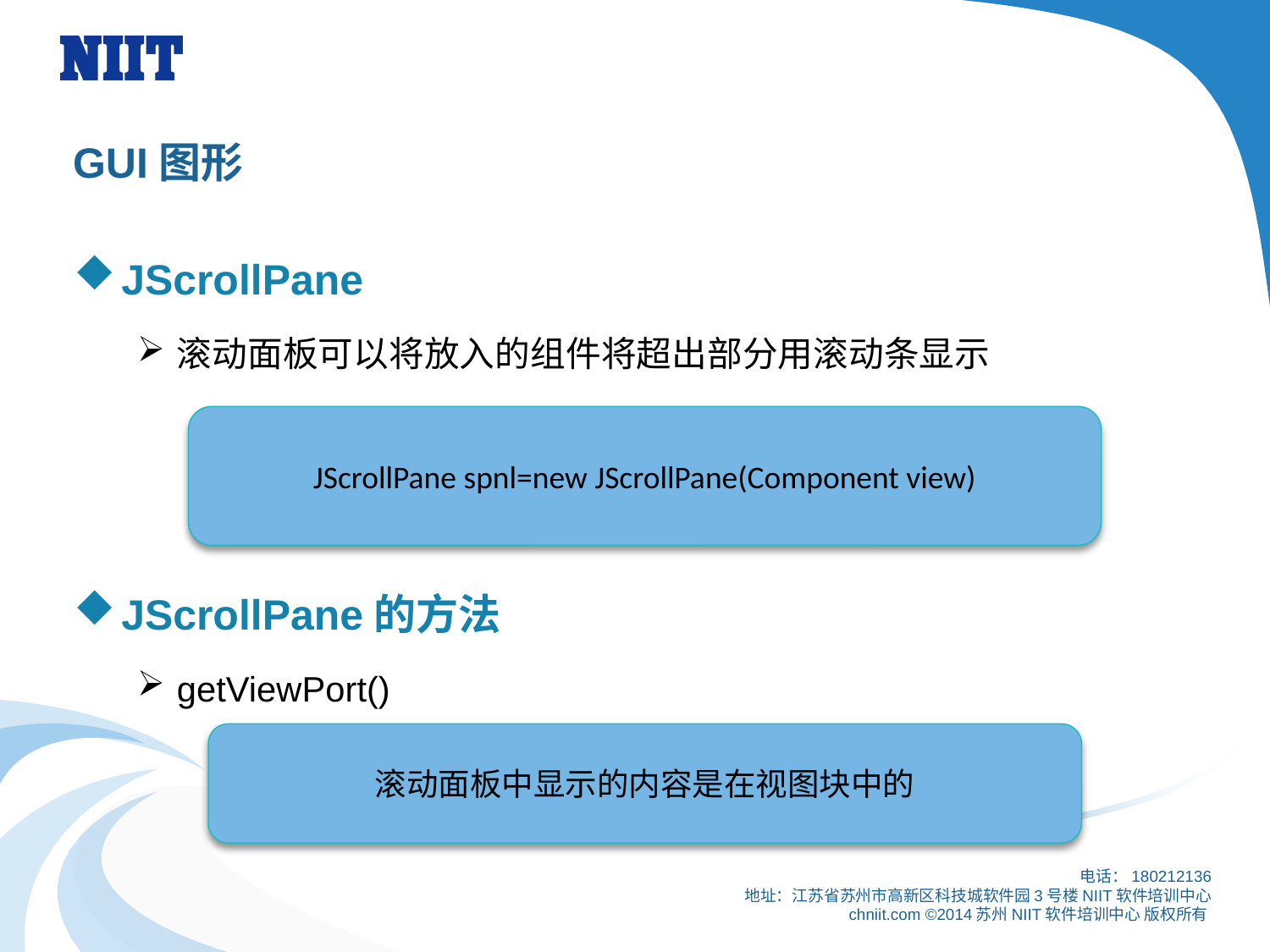

# GUI图形
JScrollPane
滚动面板可以将放入的组件将超出部分用滚动条显示

JScrollPane的方法
getViewPort()

JScrollPane spnl=new JScrollPane(Component view)
滚动面板中显示的内容是在视图块中的